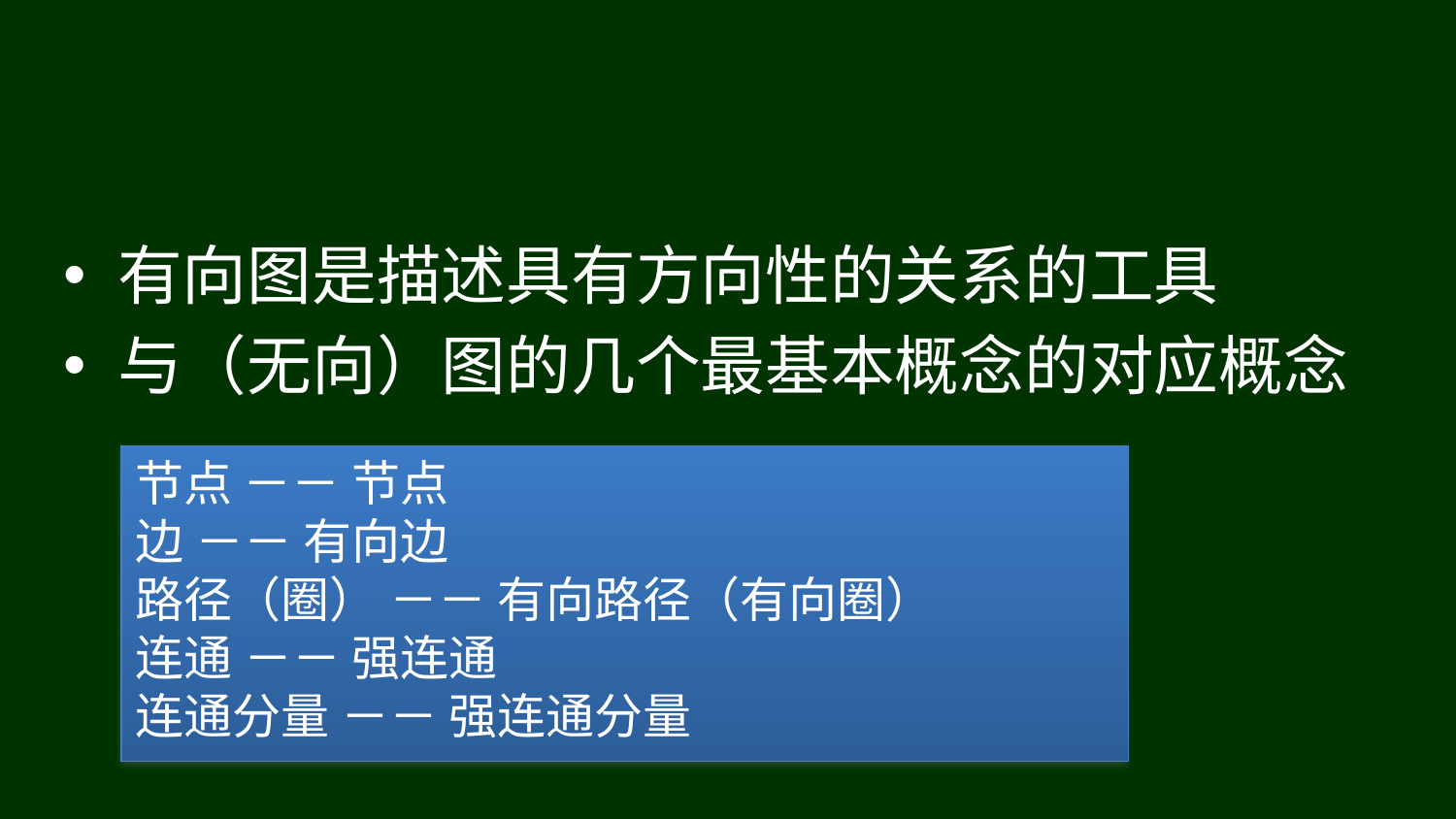

#
有向图是描述具有方向性的关系的工具
与（无向）图的几个最基本概念的对应概念
节点 －－ 节点
边 －－ 有向边
路径（圈） －－ 有向路径（有向圈）
连通 －－ 强连通
连通分量 －－ 强连通分量